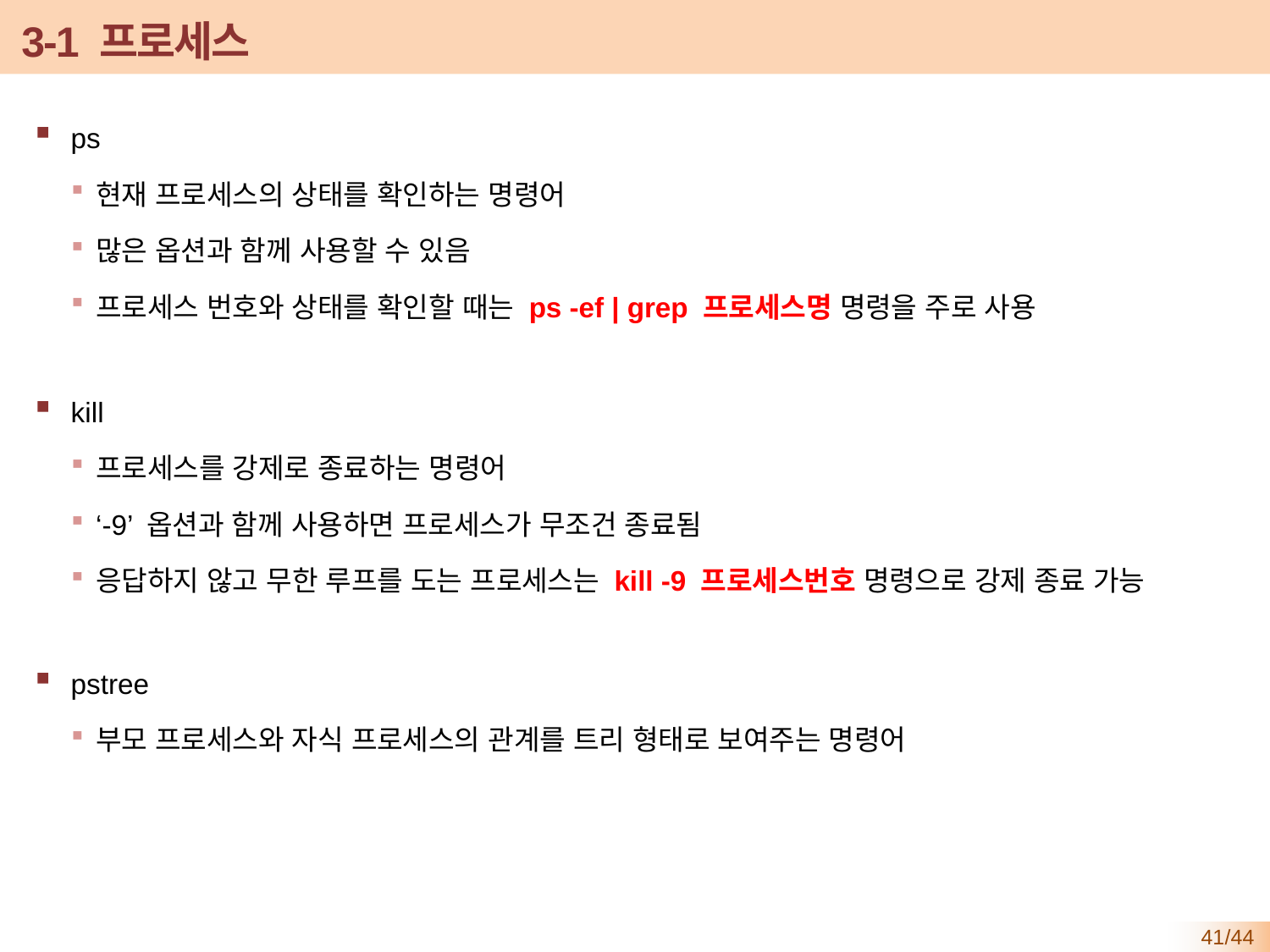

# 3-1 프로세스
ps
현재 프로세스의 상태를 확인하는 명령어
많은 옵션과 함께 사용할 수 있음
프로세스 번호와 상태를 확인할 때는 ps -ef | grep 프로세스명 명령을 주로 사용

kill
프로세스를 강제로 종료하는 명령어
‘-9’ 옵션과 함께 사용하면 프로세스가 무조건 종료됨
응답하지 않고 무한 루프를 도는 프로세스는 kill -9 프로세스번호 명령으로 강제 종료 가능

pstree
부모 프로세스와 자식 프로세스의 관계를 트리 형태로 보여주는 명령어